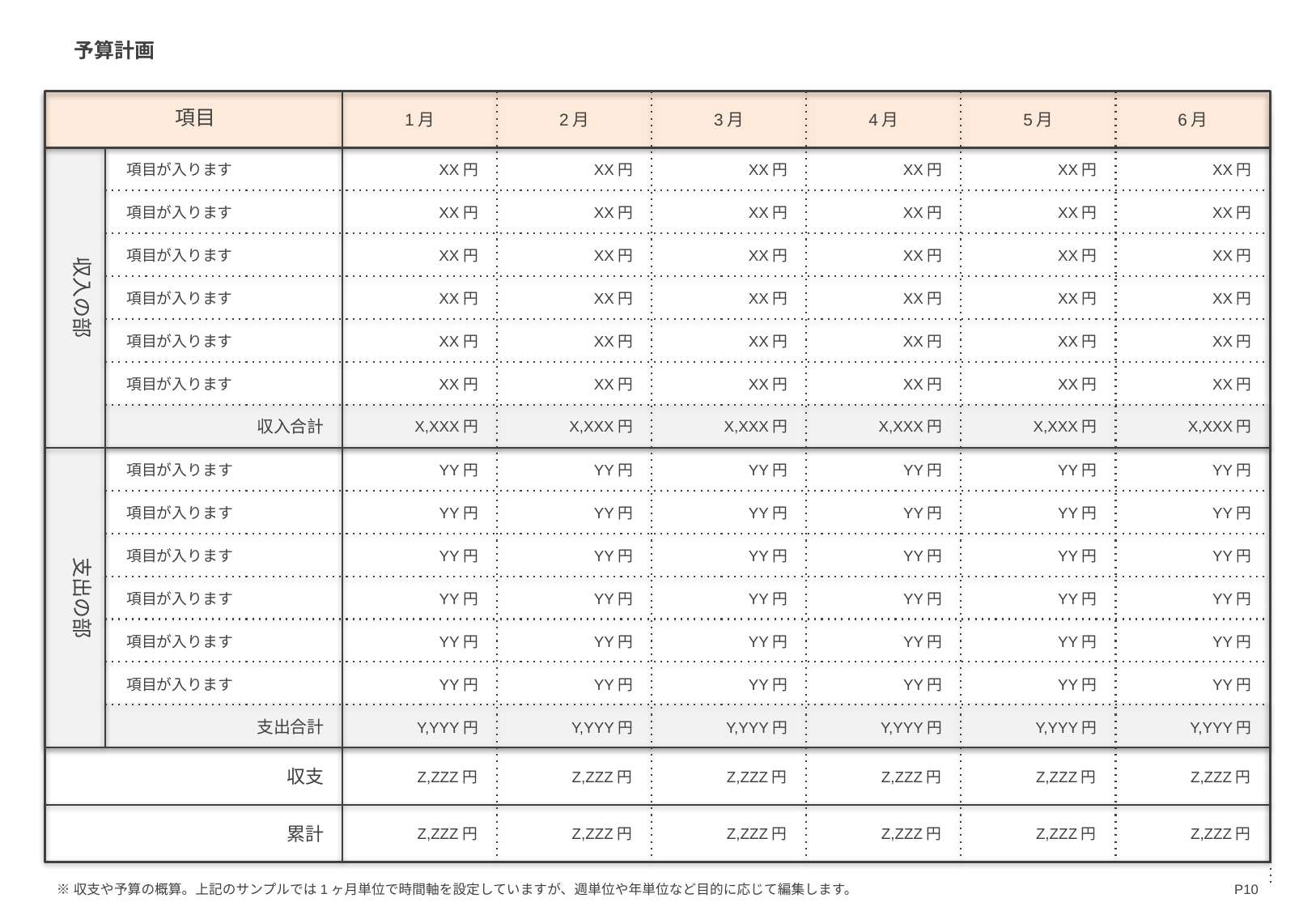

予算計画

項目
1月
2月
3月
4月
5月
6月

項目が入ります
XX円
XX円
XX円
XX円
XX円
XX円
収入の部
項目が入ります
XX円
XX円
XX円
XX円
XX円
XX円
項目が入ります
XX円
XX円
XX円
XX円
XX円
XX円
項目が入ります
XX円
XX円
XX円
XX円
XX円
XX円
項目が入ります
XX円
XX円
 XX円
XX円
XX円
XX円
項目が入ります
XX円
XX円
XX円
XX円
XX円
XX円

収入合計
X,XXX円
X,XXX円
X,XXX円
X,XXX円
X,XXX円
X,XXX円
項目が入ります
YY円
YY円
YY円
YY円
YY円
YY円
支出の部
項目が入ります
YY円
YY円
YY円
YY円
YY円
YY円
項目が入ります
YY円
YY円
YY円
YY円
YY円
YY円
項目が入ります
YY円
YY円
YY円
YY円
YY円
YY円
項目が入ります
YY円
YY円
YY円
YY円
YY円
YY円
項目が入ります
YY円
YY円
YY円
YY円
YY円
YY円

支出合計
Y,YYY円
Y,YYY円
Y,YYY円
Y,YYY円
Y,YYY円
Y,YYY円
収支
Z,ZZZ円
Z,ZZZ円
Z,ZZZ円
Z,ZZZ円
Z,ZZZ円
Z,ZZZ円
累計
Z,ZZZ円
Z,ZZZ円
Z,ZZZ円
Z,ZZZ円
Z,ZZZ円
Z,ZZZ円
※収支や予算の概算。上記のサンプルでは1ヶ月単位で時間軸を設定していますが、週単位や年単位など目的に応じて編集します。
P10